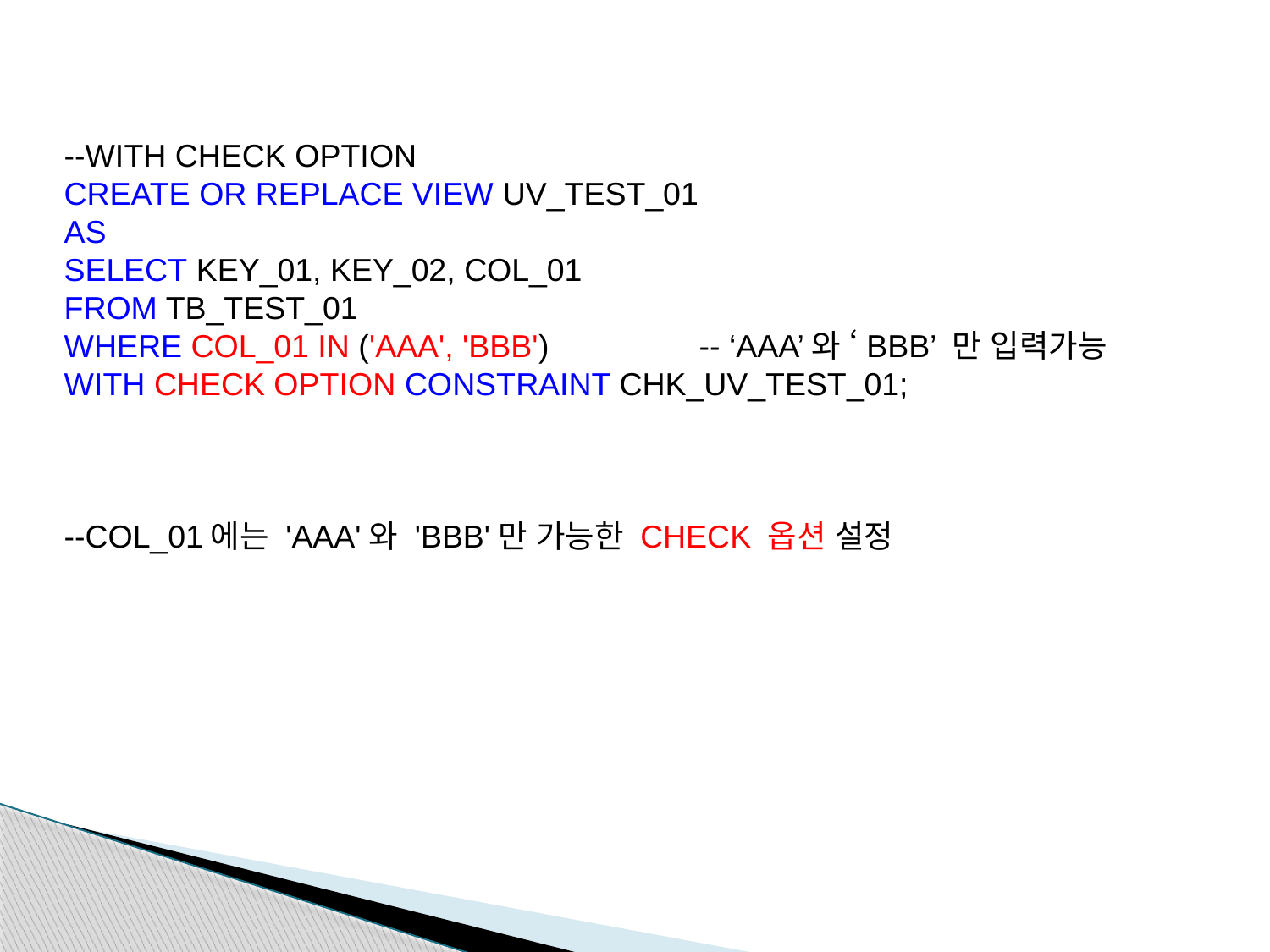

--WITH CHECK OPTION
CREATE OR REPLACE VIEW UV_TEST_01
AS
SELECT KEY_01, KEY_02, COL_01
FROM TB_TEST_01
WHERE COL_01 IN ('AAA', 'BBB')		-- ‘AAA’와 ‘BBB’ 만 입력가능
WITH CHECK OPTION CONSTRAINT CHK_UV_TEST_01;

--COL_01에는 'AAA'와 'BBB'만 가능한 CHECK 옵션 설정